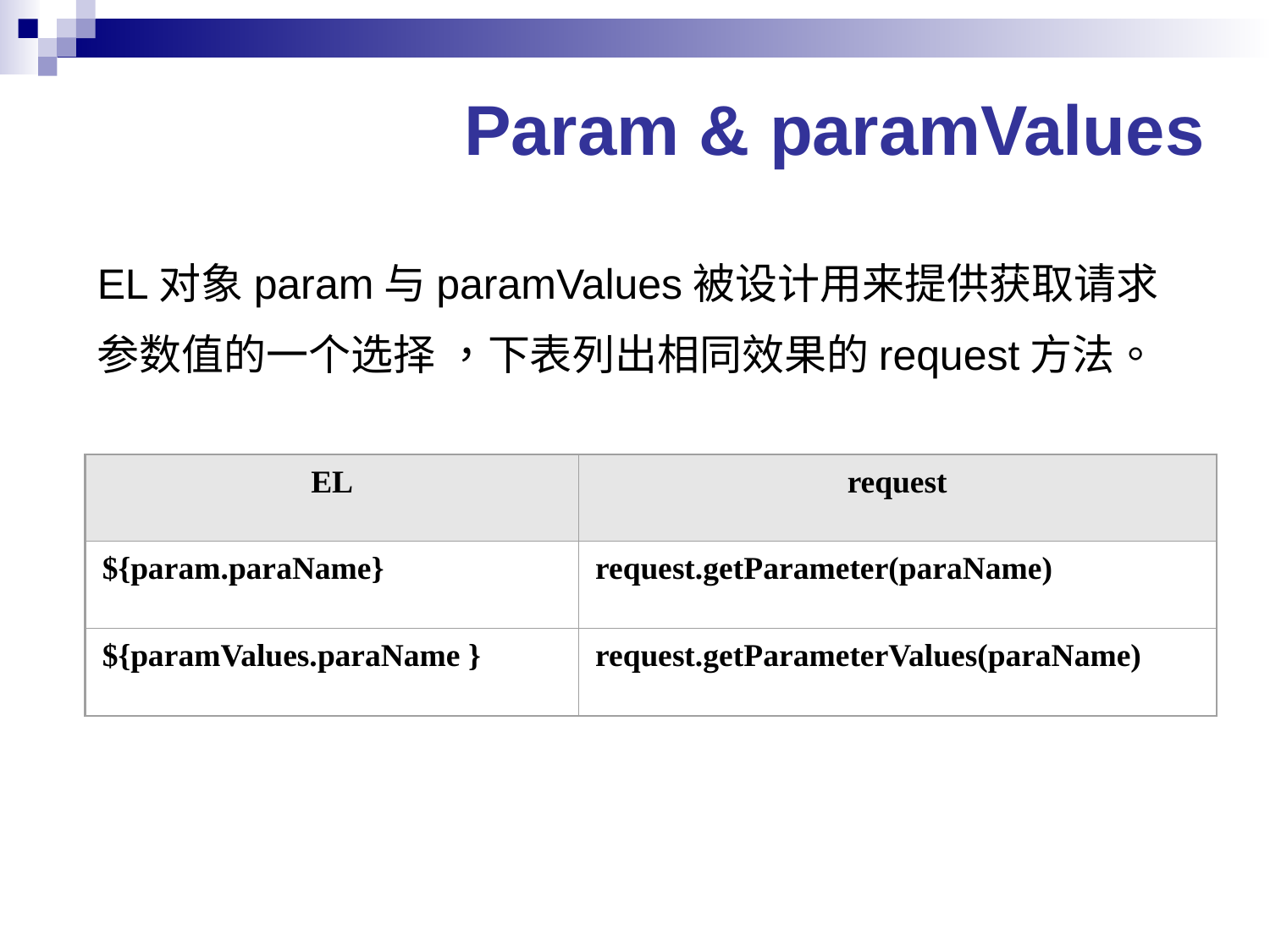

Param & paramValues
EL对象param与paramValues被设计用来提供获取请求参数值的一个选择 ，下表列出相同效果的request方法。

EL

request

${param.paraName}

request.getParameter(paraName)

${paramValues.paraName }

request.getParameterValues(paraName)

13